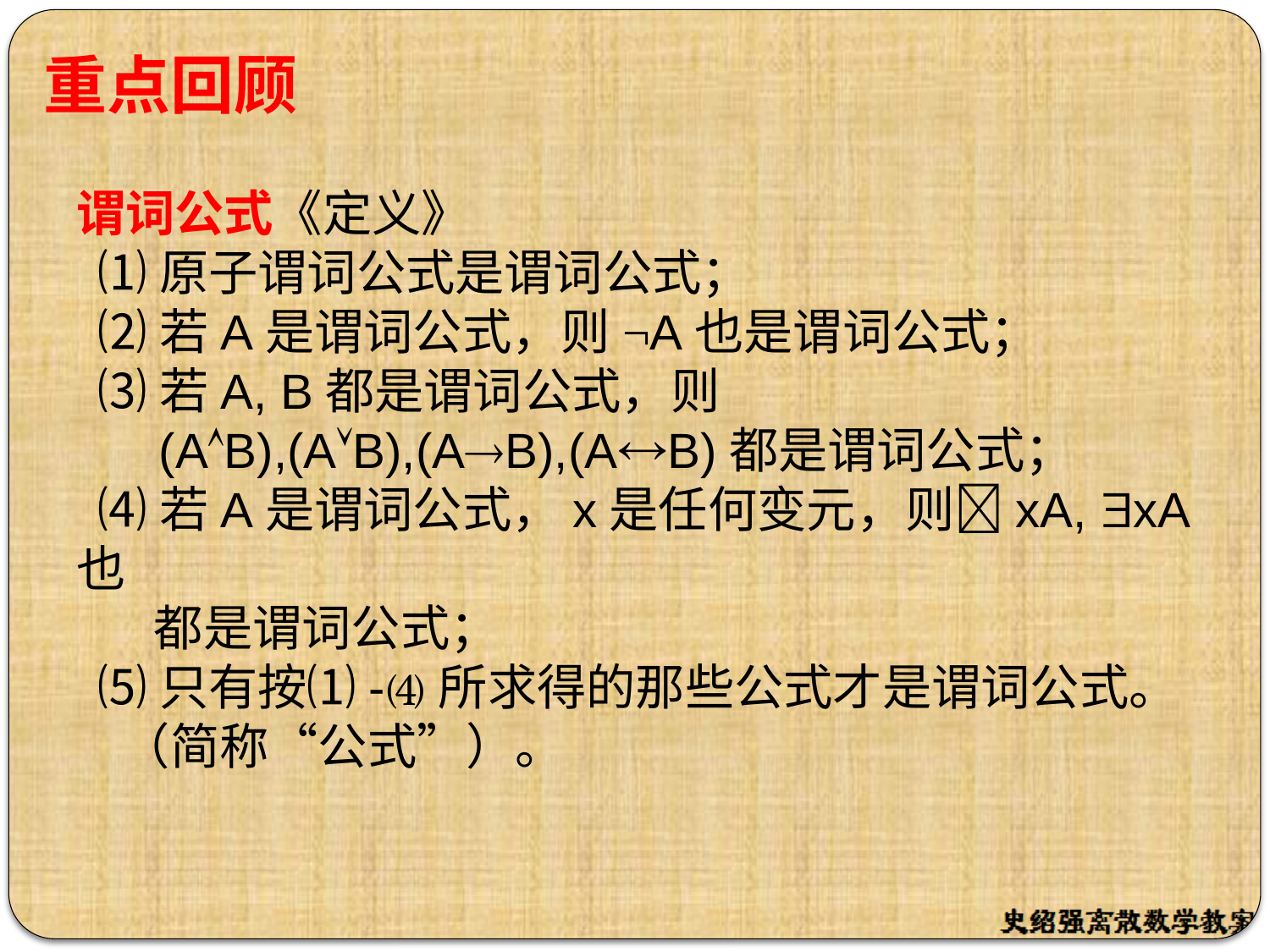

# 重点回顾
谓词公式《定义》
  ⑴原子谓词公式是谓词公式；
  ⑵若A是谓词公式，则¬A也是谓词公式；
  ⑶若A, B都是谓词公式，则
      (A∧B),(A∨B),(A→B),(A↔B)都是谓词公式；
  ⑷若A是谓词公式，x是任何变元，则∀xA, ∃xA也
      都是谓词公式；
  ⑸只有按⑴-⑷所求得的那些公式才是谓词公式。
   （简称“公式”）。